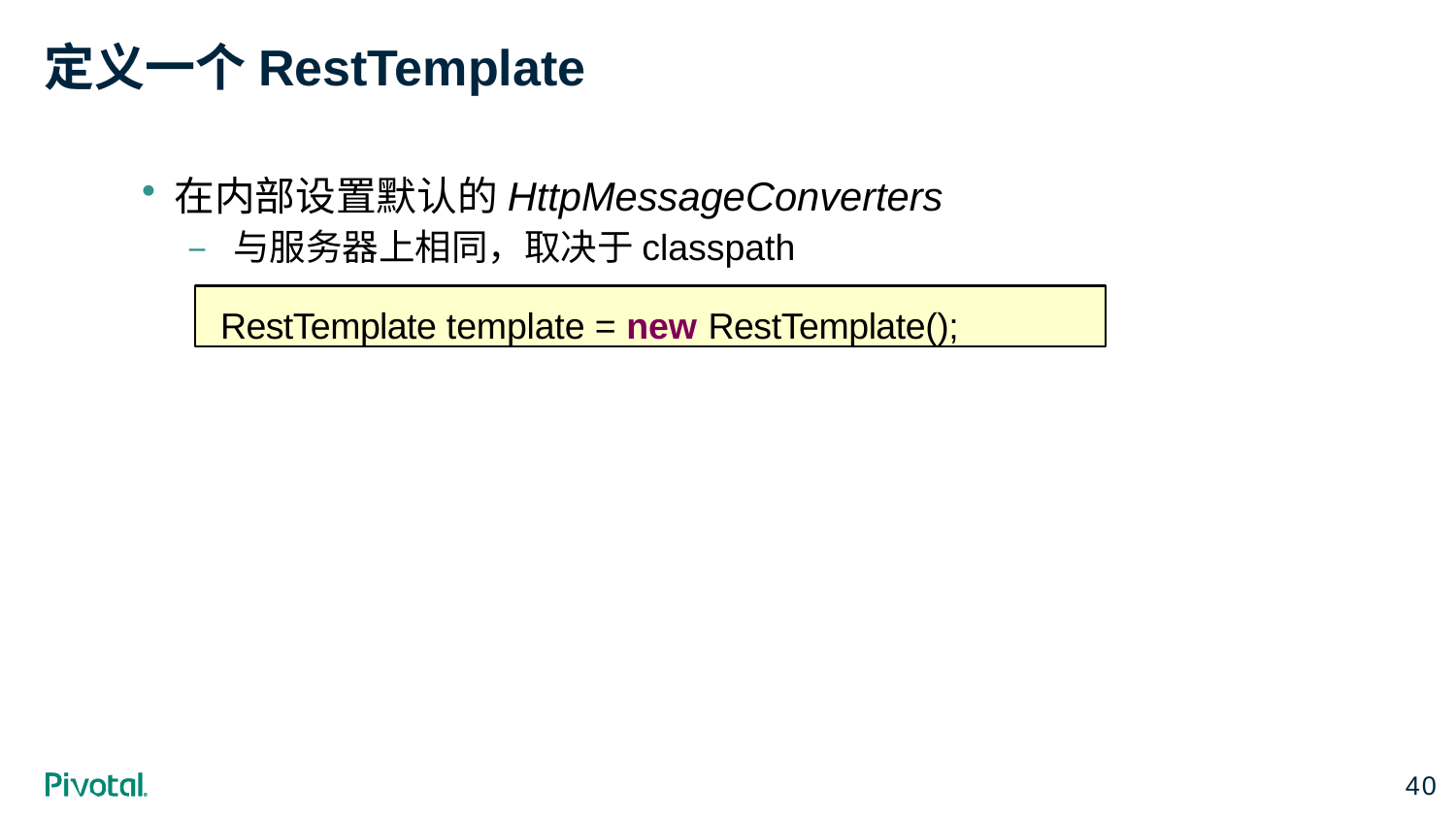

# 定义一个RestTemplate
在内部设置默认的HttpMessageConverters
–  与服务器上相同，取决于classpath
RestTemplate template = new RestTemplate();
40